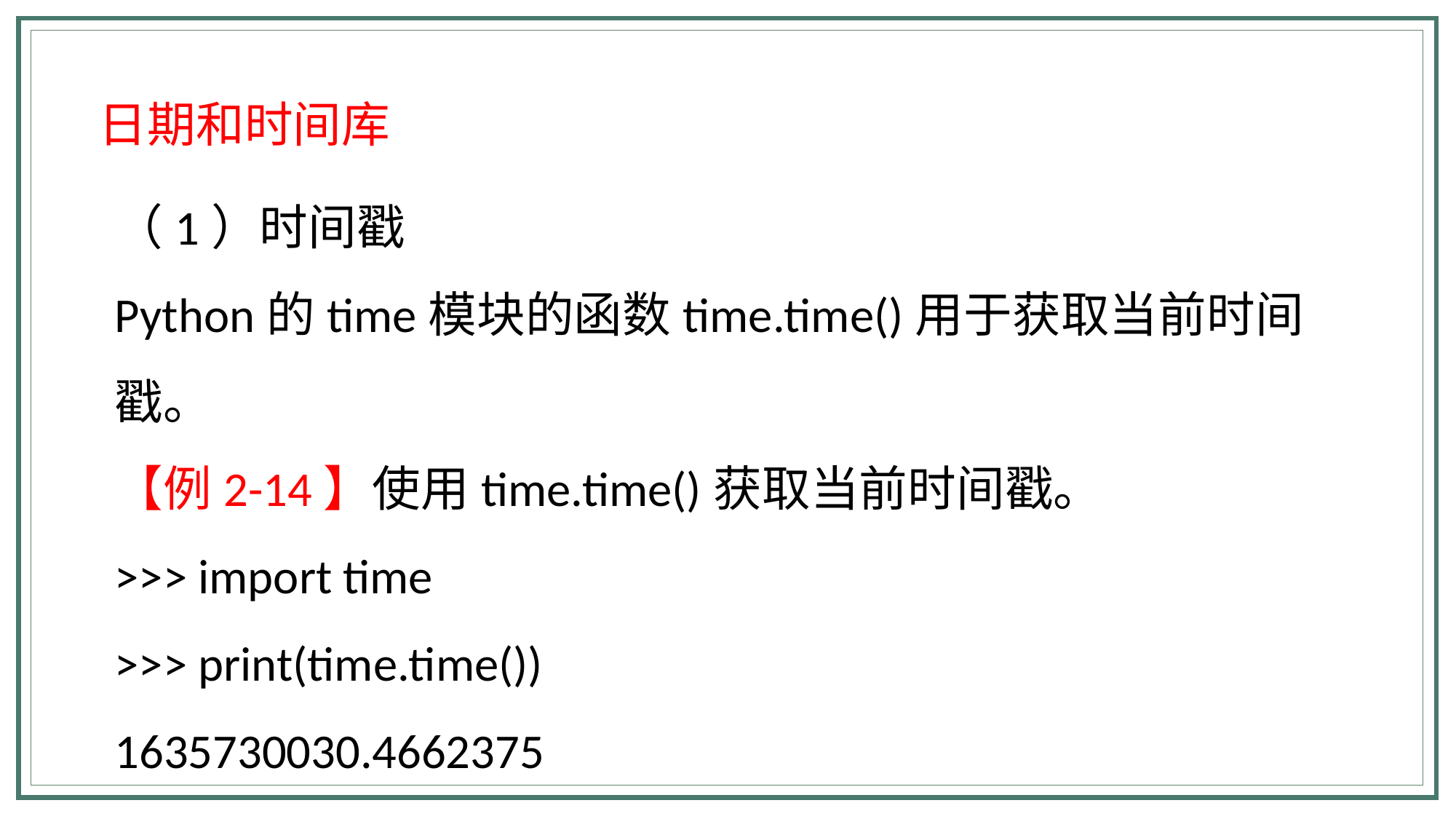

日期和时间库

（1）时间戳
Python的time模块的函数time.time()用于获取当前时间戳。
【例2-14】使用time.time()获取当前时间戳。
>>> import time
>>> print(time.time())
1635730030.4662375